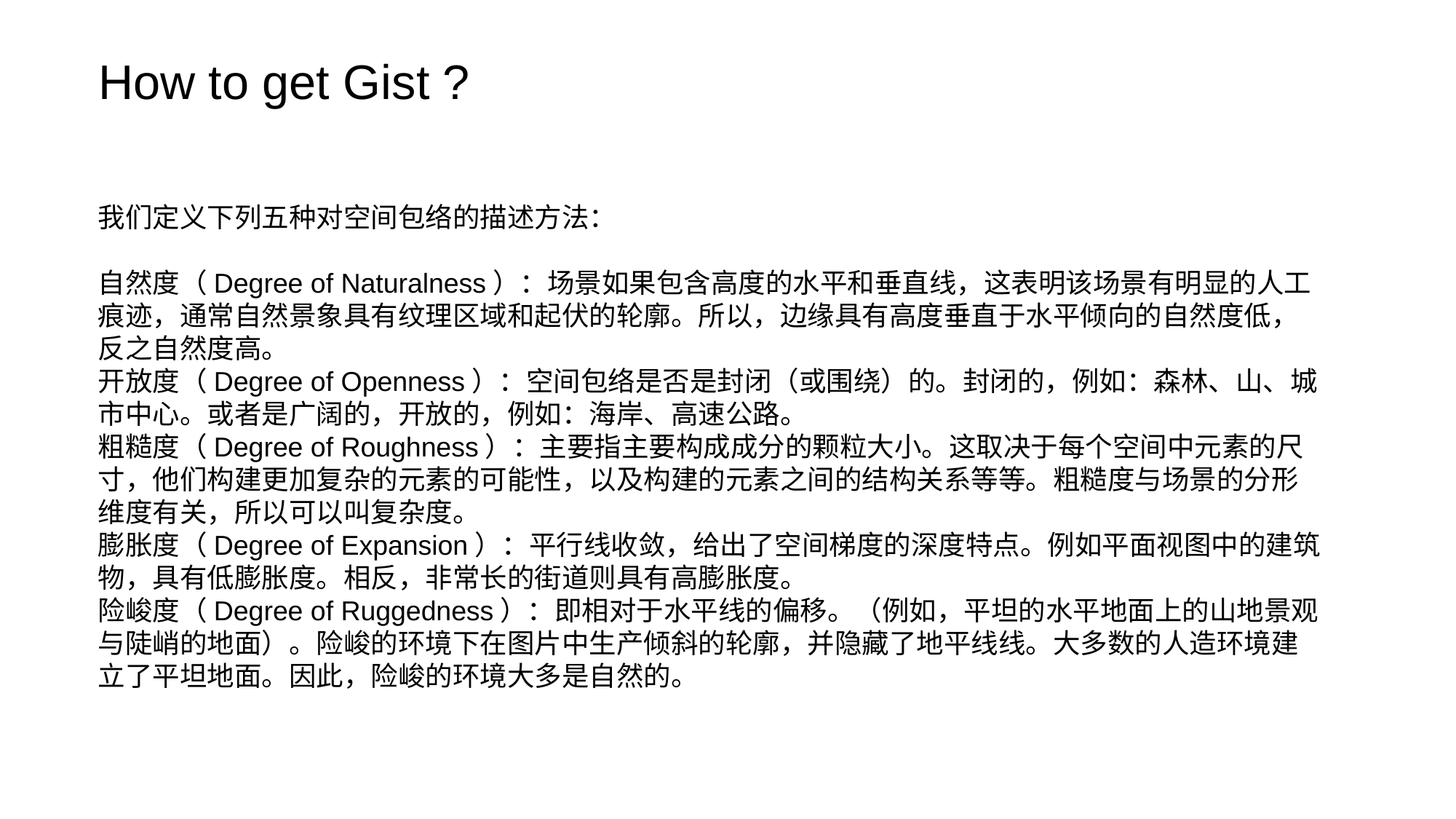

How to get Gist ?
我们定义下列五种对空间包络的描述方法：

自然度（Degree of Naturalness）：场景如果包含高度的水平和垂直线，这表明该场景有明显的人工痕迹，通常自然景象具有纹理区域和起伏的轮廓。所以，边缘具有高度垂直于水平倾向的自然度低，反之自然度高。
开放度（Degree of Openness）：空间包络是否是封闭（或围绕）的。封闭的，例如：森林、山、城市中心。或者是广阔的，开放的，例如：海岸、高速公路。
粗糙度（Degree of Roughness）：主要指主要构成成分的颗粒大小。这取决于每个空间中元素的尺寸，他们构建更加复杂的元素的可能性，以及构建的元素之间的结构关系等等。粗糙度与场景的分形维度有关，所以可以叫复杂度。
膨胀度（Degree of Expansion）：平行线收敛，给出了空间梯度的深度特点。例如平面视图中的建筑物，具有低膨胀度。相反，非常长的街道则具有高膨胀度。
险峻度（Degree of Ruggedness）：即相对于水平线的偏移。（例如，平坦的水平地面上的山地景观与陡峭的地面）。险峻的环境下在图片中生产倾斜的轮廓，并隐藏了地平线线。大多数的人造环境建立了平坦地面。因此，险峻的环境大多是自然的。